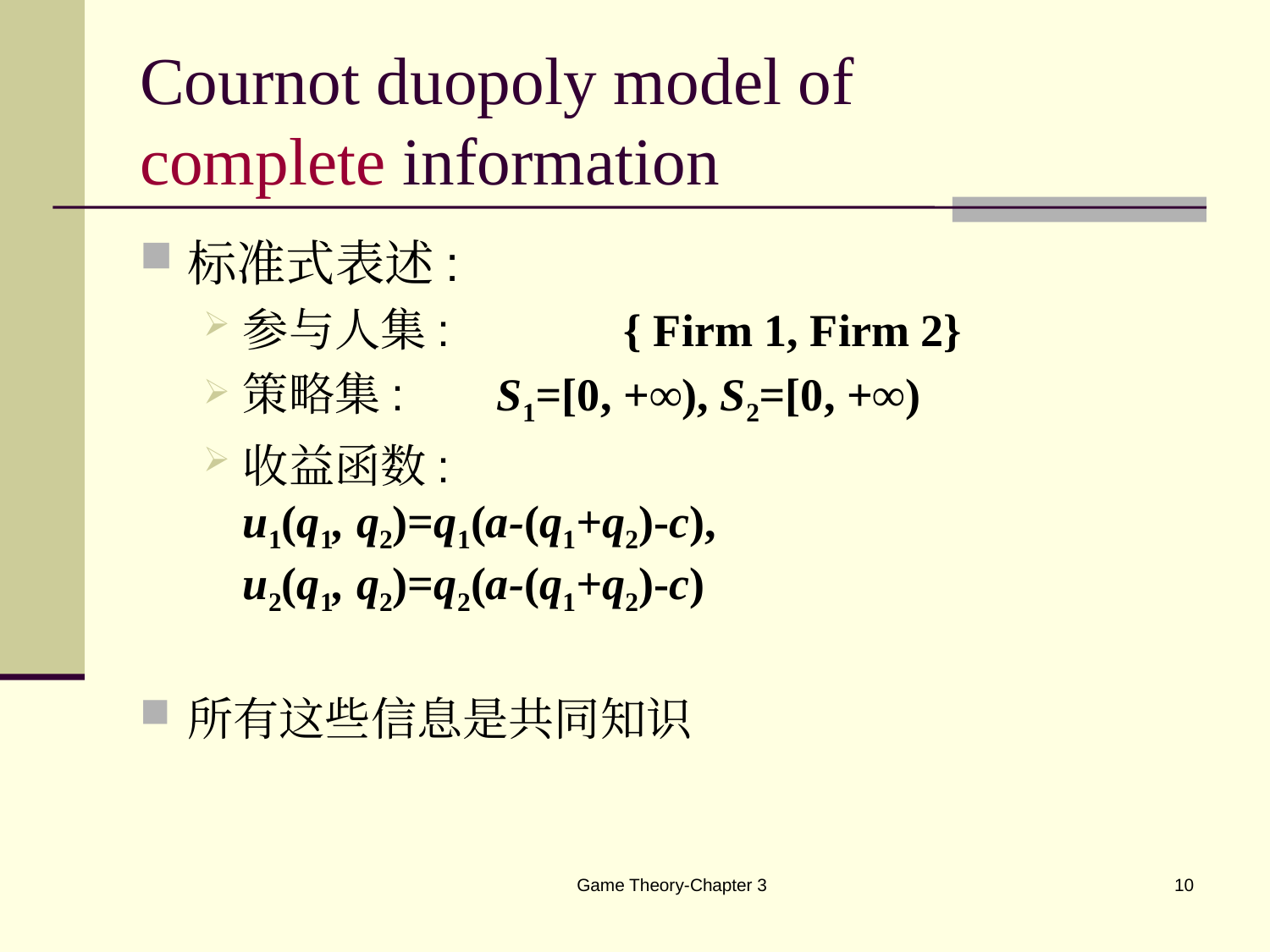

# Cournot duopoly model of complete information
标准式表述:
参与人集: 		{ Firm 1, Firm 2}
策略集: 	S1=[0, +∞), S2=[0, +∞)
收益函数:
u1(q1, q2)=q1(a-(q1+q2)-c),
u2(q1, q2)=q2(a-(q1+q2)-c)

所有这些信息是共同知识
Game Theory-Chapter 3
10